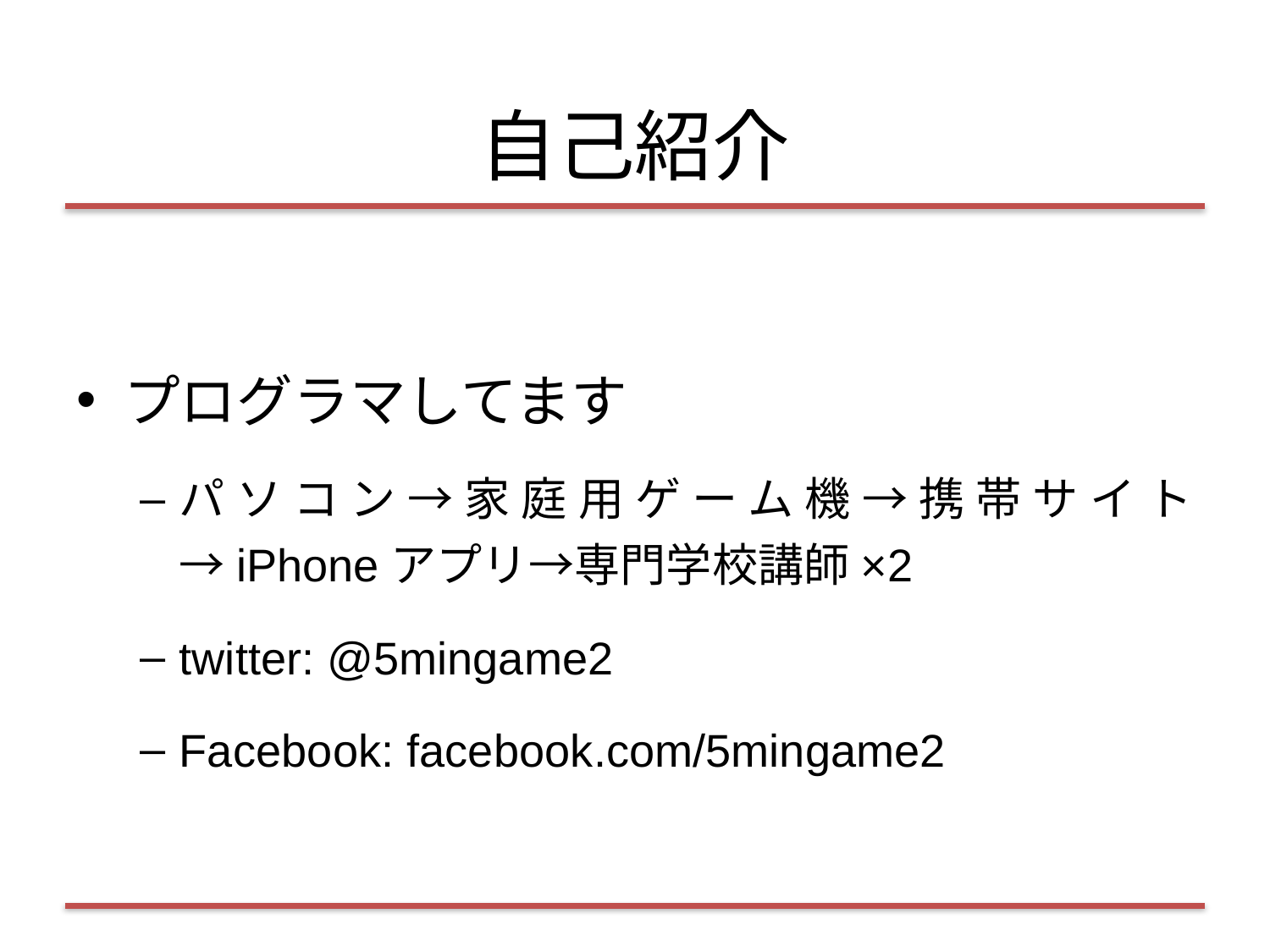

# 自己紹介
プログラマしてます
パソコン→家庭用ゲーム機→携帯サイト→iPhoneアプリ→専門学校講師×2
twitter: @5mingame2
Facebook: facebook.com/5mingame2